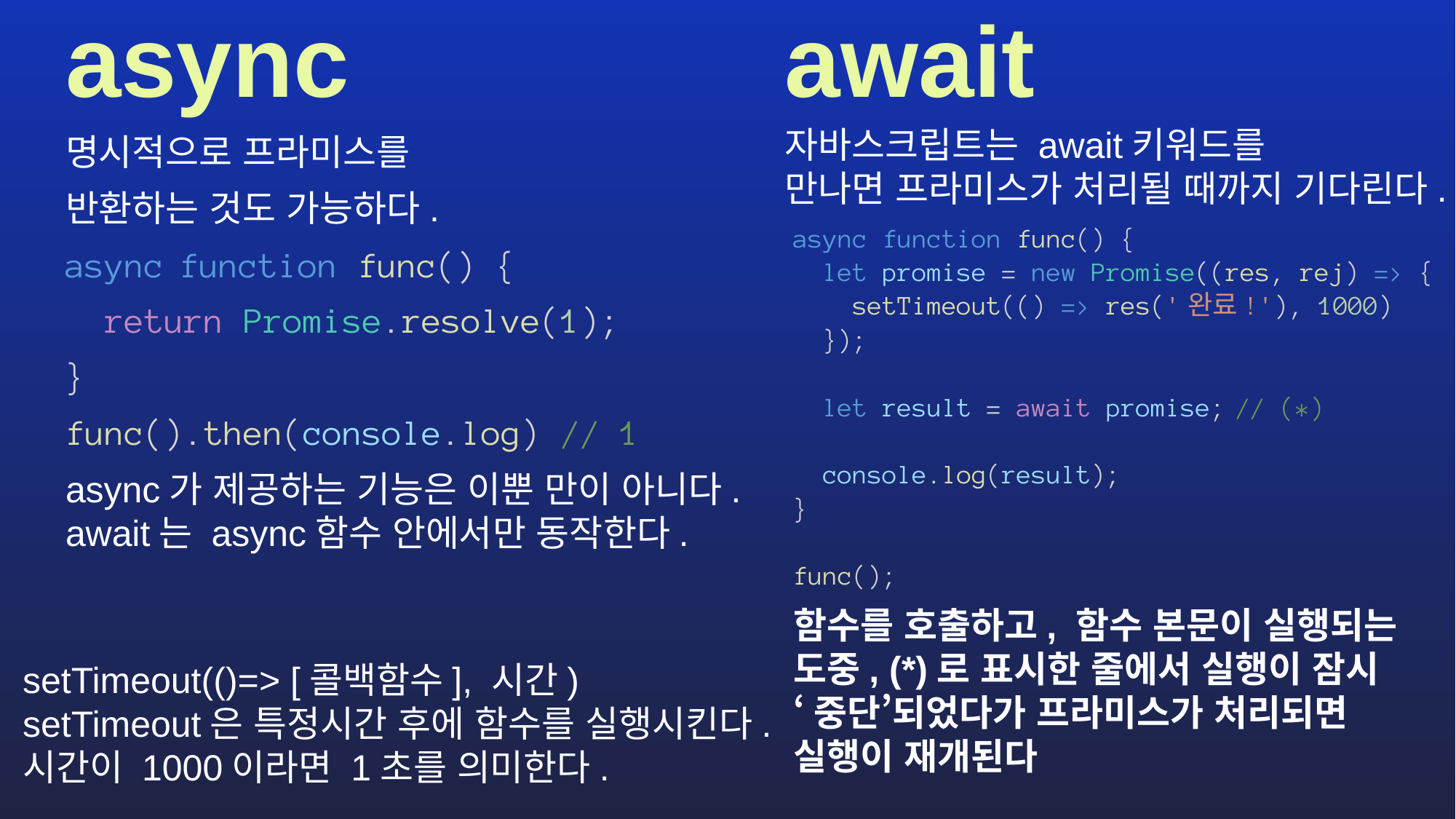

async
await
자바스크립트는 await키워드를
만나면 프라미스가 처리될 때까지 기다린다.
명시적으로 프라미스를
반환하는 것도 가능하다.
async function func() {
  return Promise.resolve(1);
}
func().then(console.log) // 1
async function func() {
  let promise = new Promise((res, rej) => {
    setTimeout(() => res('완료!'), 1000)
  });

  let result = await promise; // (*)

  console.log(result);
}

func();
async가 제공하는 기능은 이뿐 만이 아니다.
await는 async함수 안에서만 동작한다.
함수를 호출하고, 함수 본문이 실행되는
도중, (*)로 표시한 줄에서 실행이 잠시
‘중단’되었다가 프라미스가 처리되면
실행이 재개된다
setTimeout(()=> [콜백함수], 시간)
setTimeout은 특정시간 후에 함수를 실행시킨다.
시간이 1000이라면 1초를 의미한다.